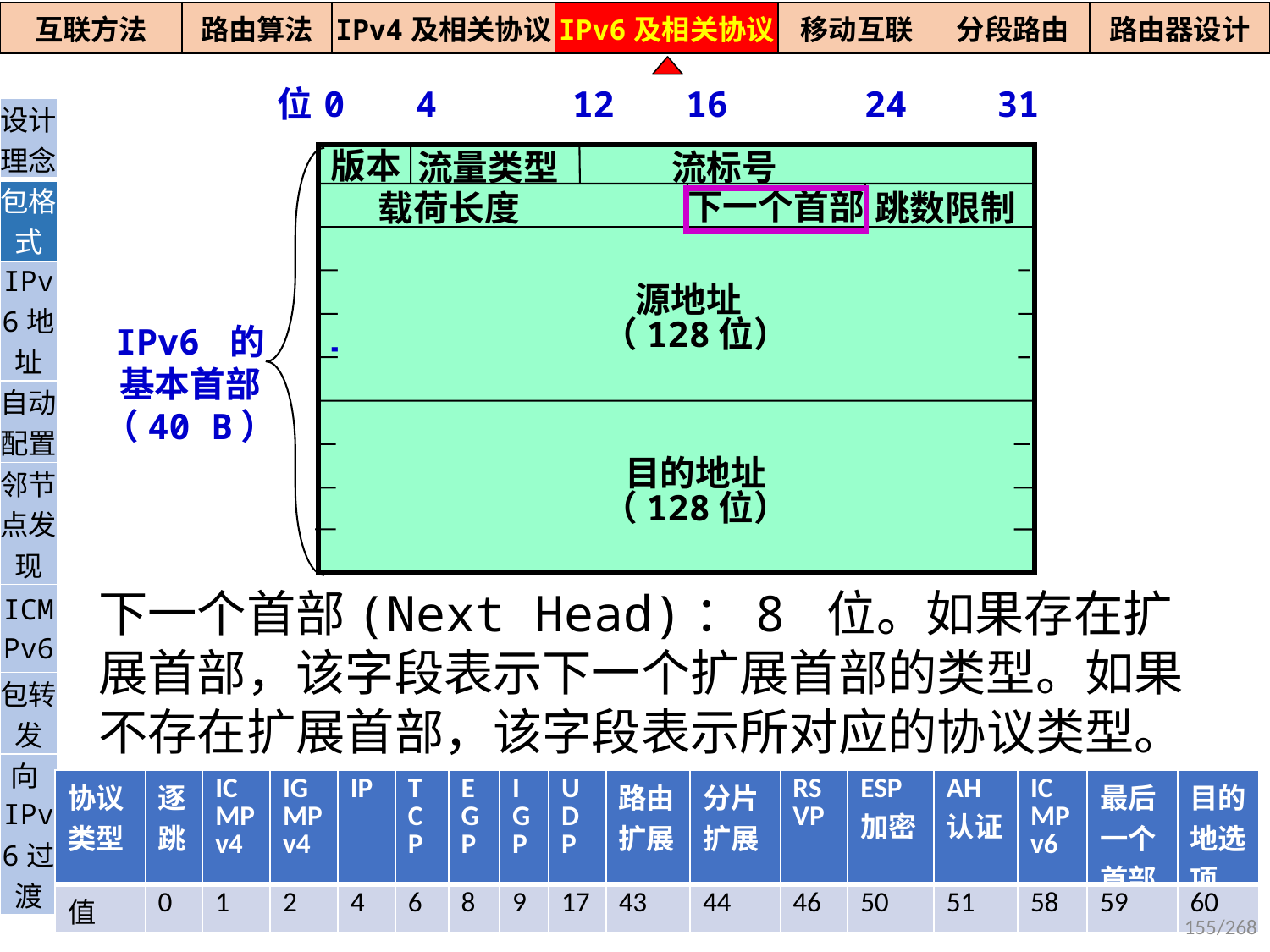

| 互联方法 | 路由算法 | IPv4及相关协议 | IPv6及相关协议 | 移动互联 | 分段路由 | 路由器设计 |
| --- | --- | --- | --- | --- | --- | --- |

位
0
4
12
16
24
31
| 设计理念 |
| --- |
| 包格式 |
| IPv6地址 |
| 自动配置 |
| 邻节点发现 |
| ICMPv6 |
| 包转发 |
| 向IPv6过渡 |
版本
流量类型
流标号
TCP

下一个首部
载荷长度
跳数限制

源地址
（128位）
IPv6 的
基本首部
（40 B）

目的地址
（128位）

下一个首部(Next Head)：8 位。如果存在扩展首部，该字段表示下一个扩展首部的类型。如果不存在扩展首部，该字段表示所对应的协议类型。
| 协议类型 | 逐跳 | ICMPv4 | IGMPv4 | IP | TCP | EGP | IGP | UDP | 路由扩展 | 分片扩展 | RSVP | ESP加密 | AH认证 | ICMPv6 | 最后一个首部 | 目的地选项 |
| --- | --- | --- | --- | --- | --- | --- | --- | --- | --- | --- | --- | --- | --- | --- | --- | --- |
| 值 | 0 | 1 | 2 | 4 | 6 | 8 | 9 | 17 | 43 | 44 | 46 | 50 | 51 | 58 | 59 | 60 |
155/268